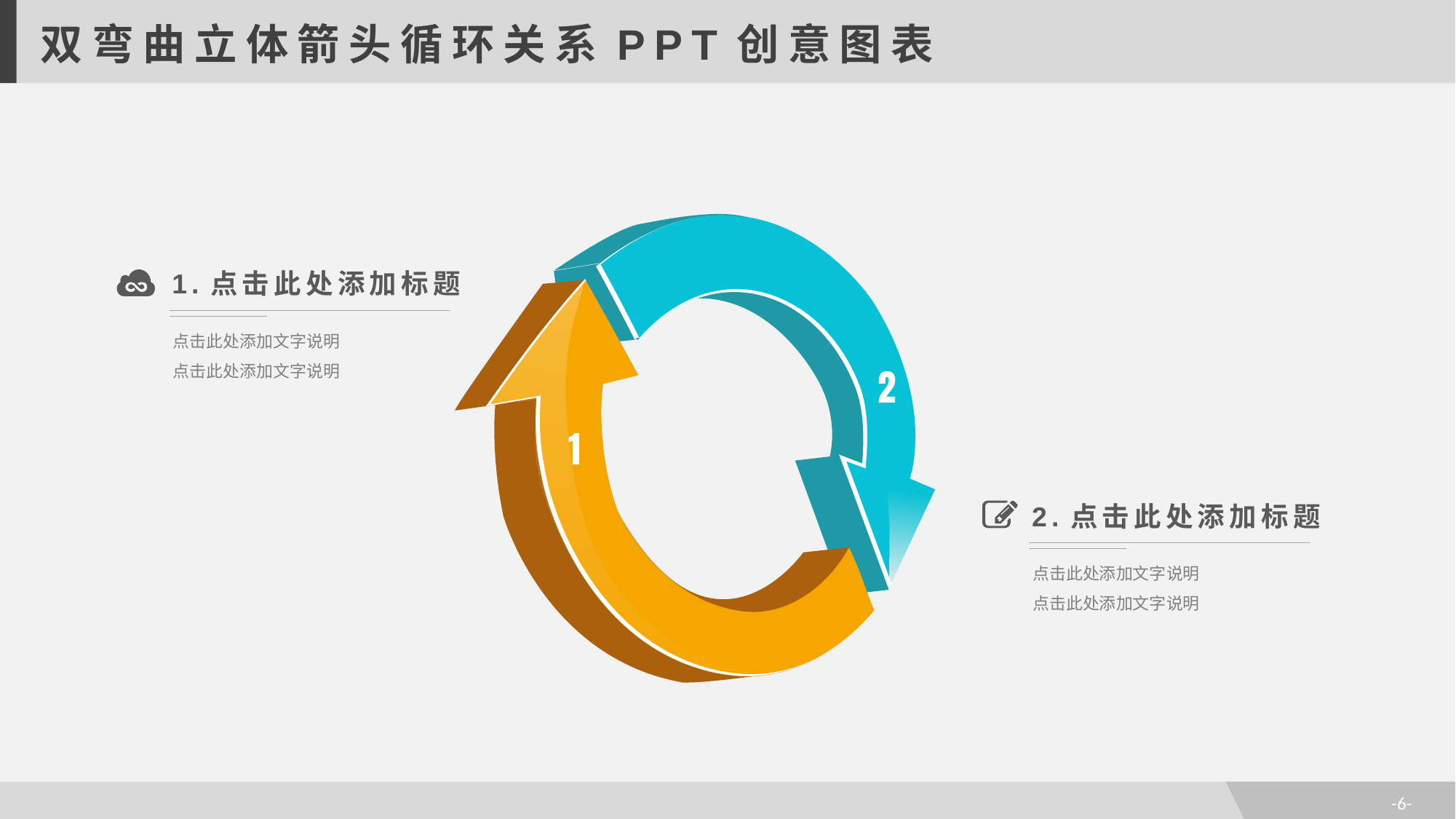

双弯曲立体箭头循环关系PPT创意图表

1.点击此处添加标题

点击此处添加文字说明
点击此处添加文字说明
2
1
2.点击此处添加标题

点击此处添加文字说明
点击此处添加文字说明
-6-